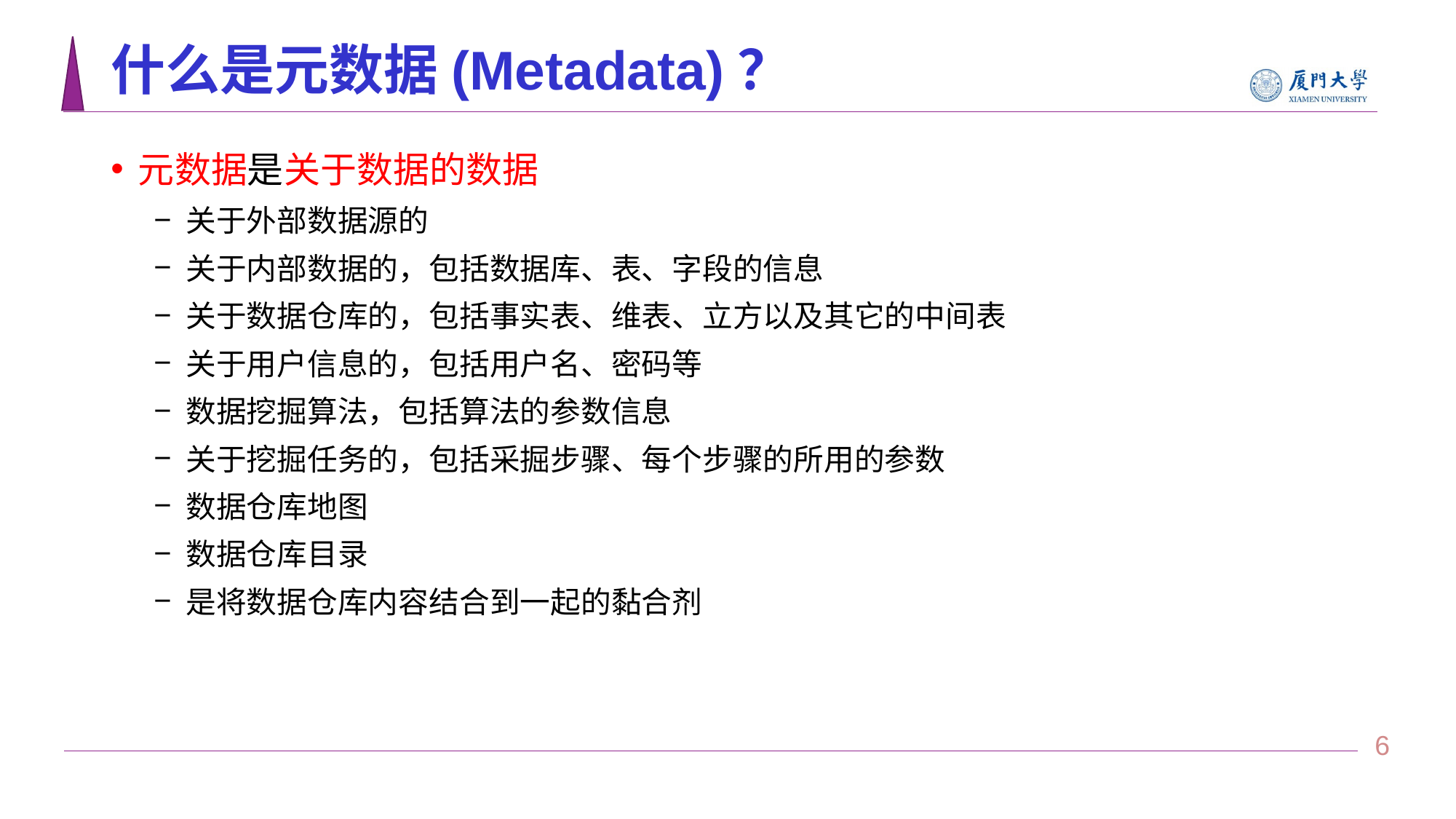

# 什么是元数据(Metadata)？
元数据是关于数据的数据
关于外部数据源的
关于内部数据的，包括数据库、表、字段的信息
关于数据仓库的，包括事实表、维表、立方以及其它的中间表
关于用户信息的，包括用户名、密码等
数据挖掘算法，包括算法的参数信息
关于挖掘任务的，包括采掘步骤、每个步骤的所用的参数
数据仓库地图
数据仓库目录
是将数据仓库内容结合到一起的黏合剂
6